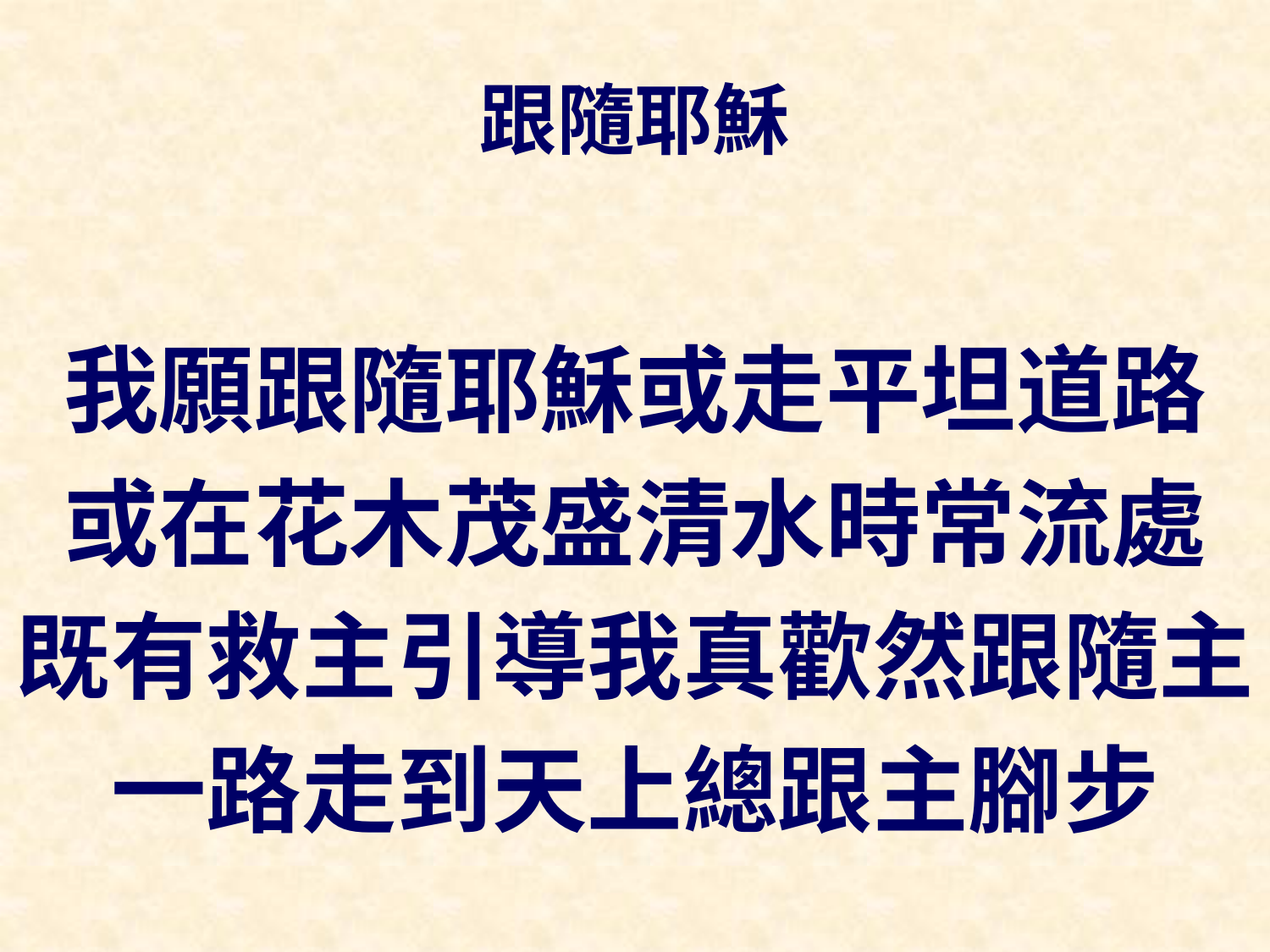

# 跟隨耶穌
我願跟隨耶穌或走平坦道路
或在花木茂盛清水時常流處
既有救主引導我真歡然跟隨主
一路走到天上總跟主腳步